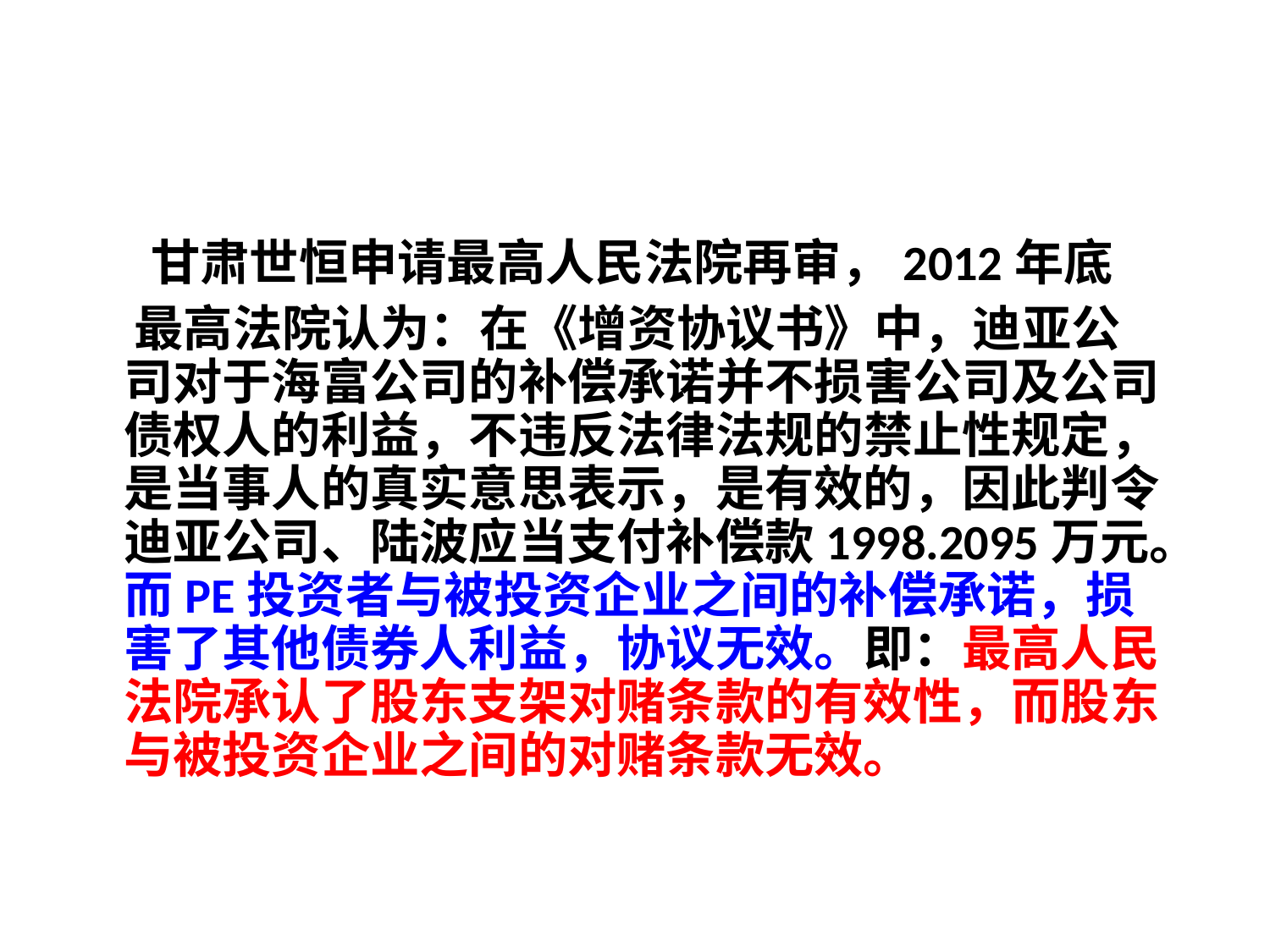

#
     甘肃世恒申请最高人民法院再审，2012年底
  最高法院认为：在《增资协议书》中，迪亚公司对于海富公司的补偿承诺并不损害公司及公司债权人的利益，不违反法律法规的禁止性规定，是当事人的真实意思表示，是有效的，因此判令迪亚公司、陆波应当支付补偿款1998.2095万元。而PE投资者与被投资企业之间的补偿承诺，损害了其他债券人利益，协议无效。即：最高人民法院承认了股东支架对赌条款的有效性，而股东与被投资企业之间的对赌条款无效。